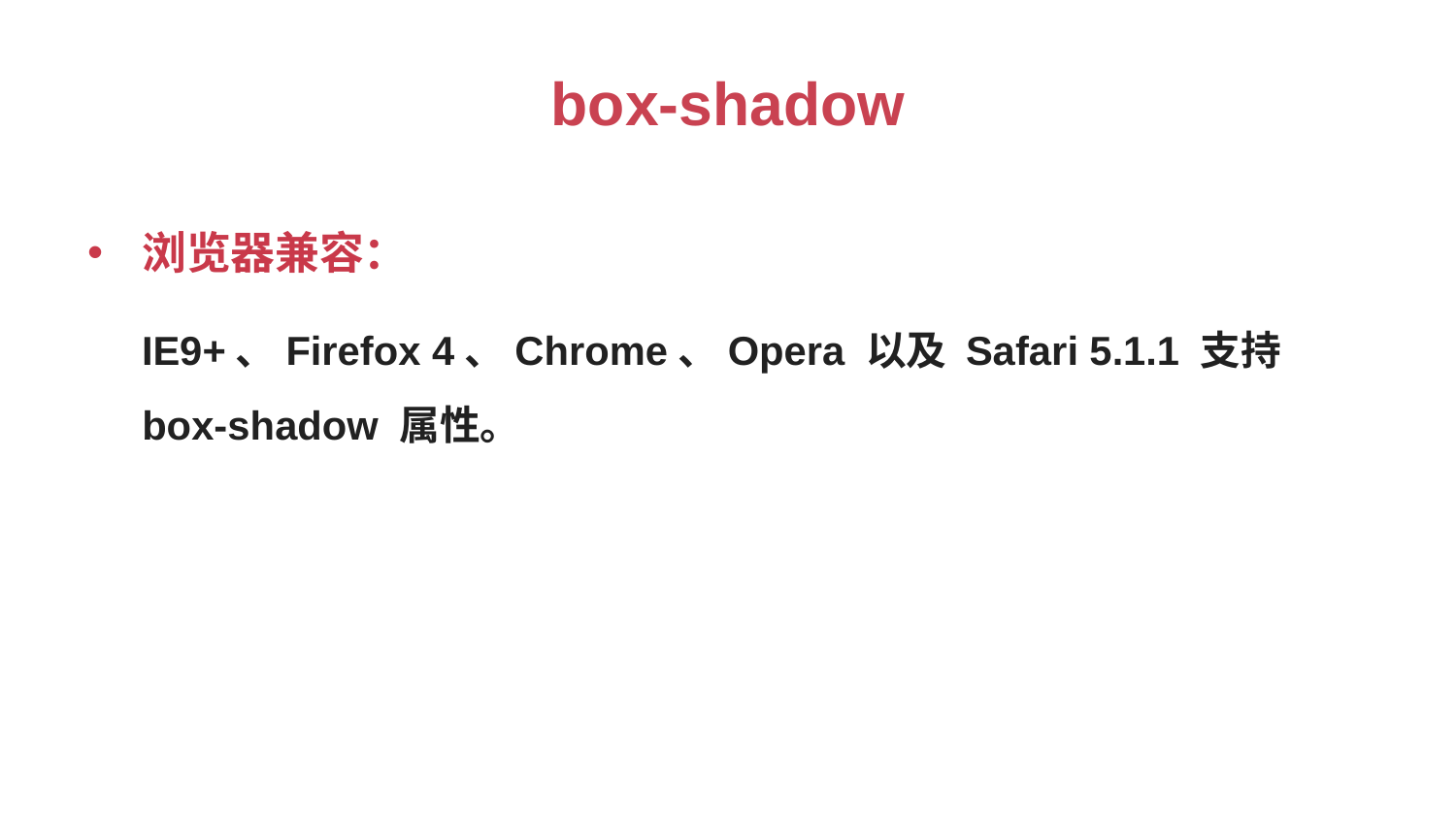

# box-shadow
浏览器兼容：
    IE9+、Firefox 4、Chrome、Opera 以及 Safari 5.1.1 支持 box-shadow 属性。